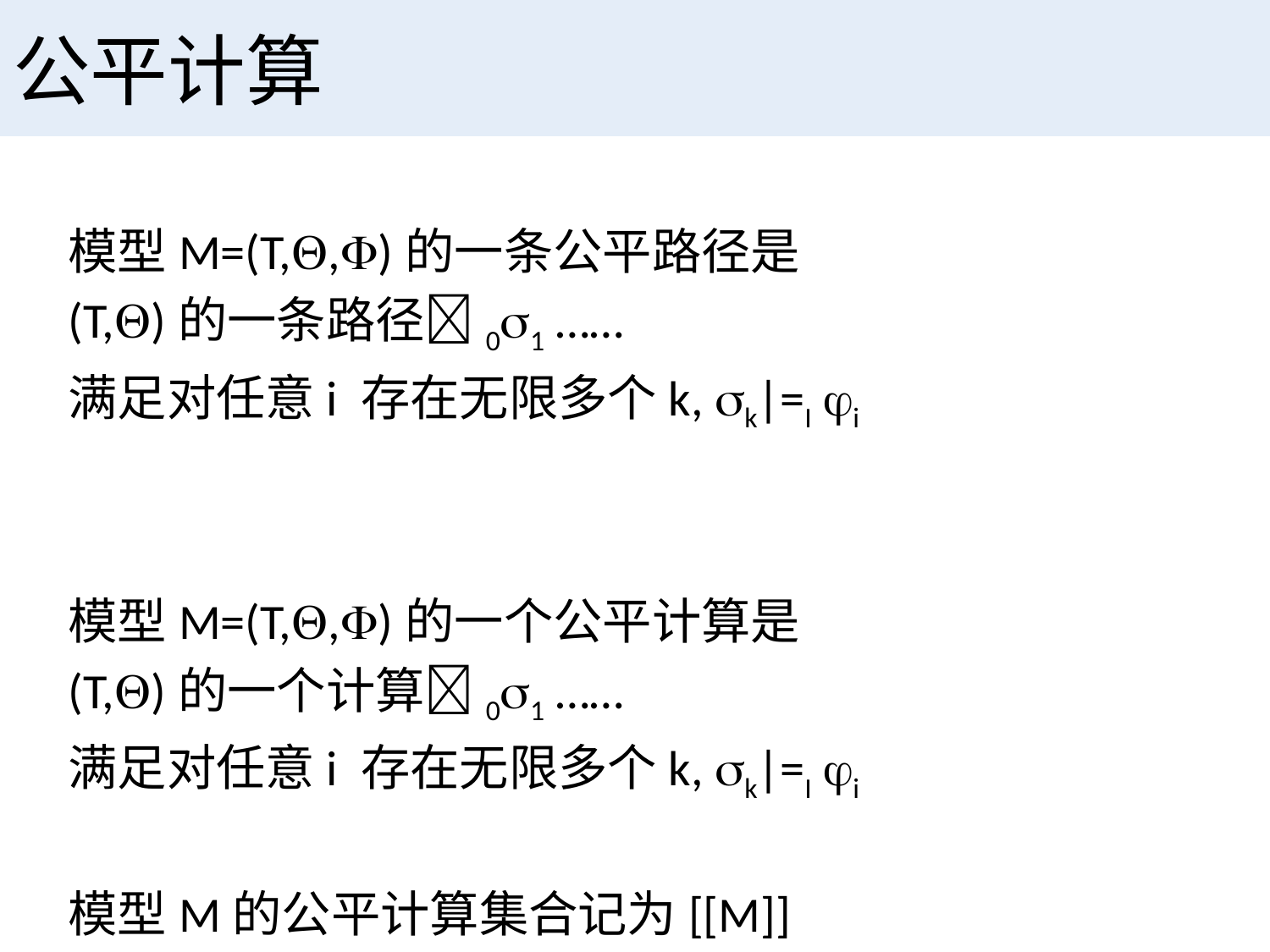

# 公平计算

模型M=(T,Θ,Φ)的一条公平路径是
(T,Θ)的一条路径σ0σ1 ……
满足对任意i 存在无限多个k, σk|=I ϕi

模型M=(T,Θ,Φ)的一个公平计算是
(T,Θ)的一个计算σ0σ1 ……
满足对任意i 存在无限多个k, σk|=I ϕi

模型M的公平计算集合记为[[M]]